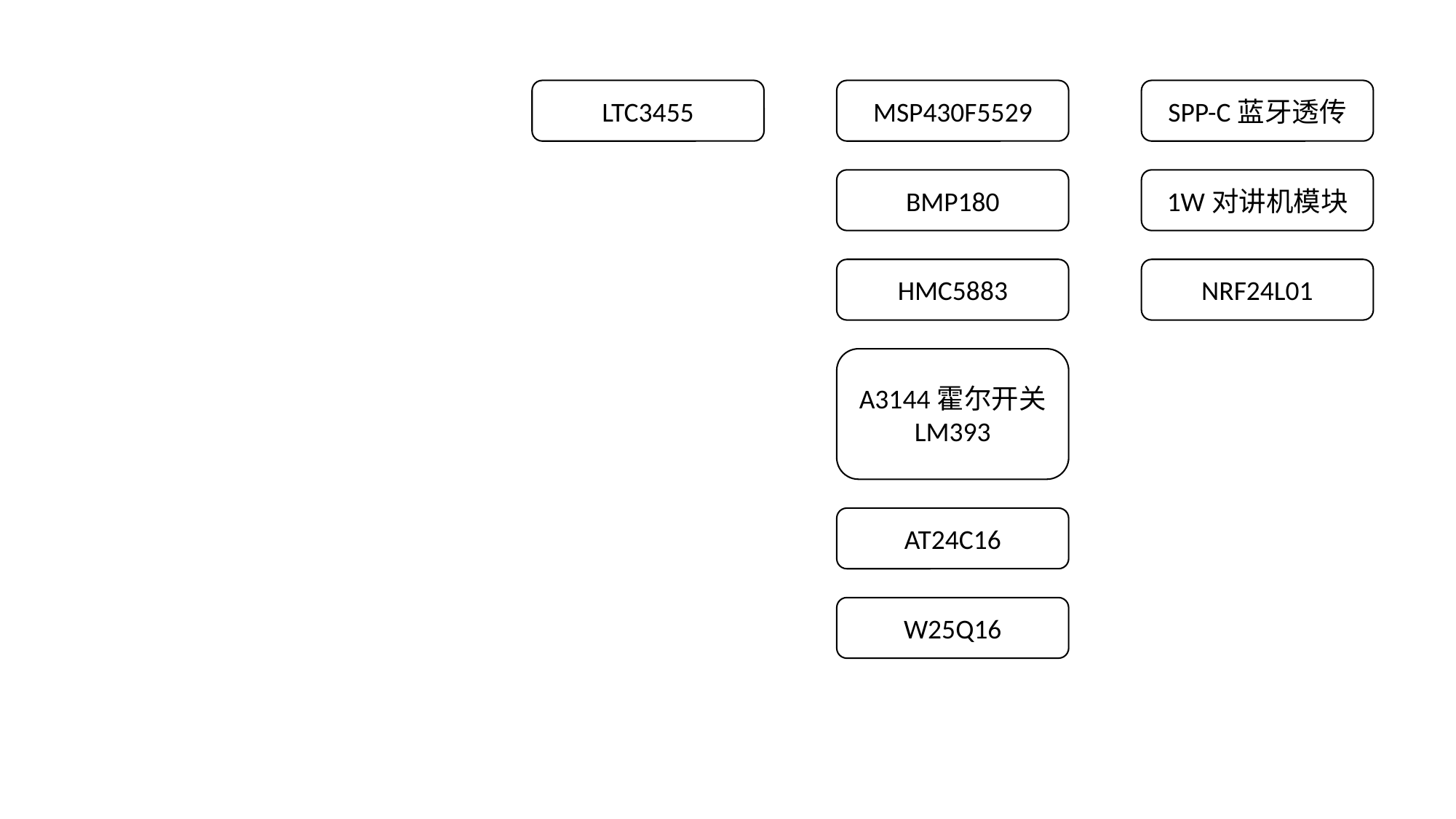

LTC3455
MSP430F5529
SPP-C蓝牙透传
BMP180
1W对讲机模块
HMC5883
NRF24L01
A3144霍尔开关
LM393
AT24C16
W25Q16